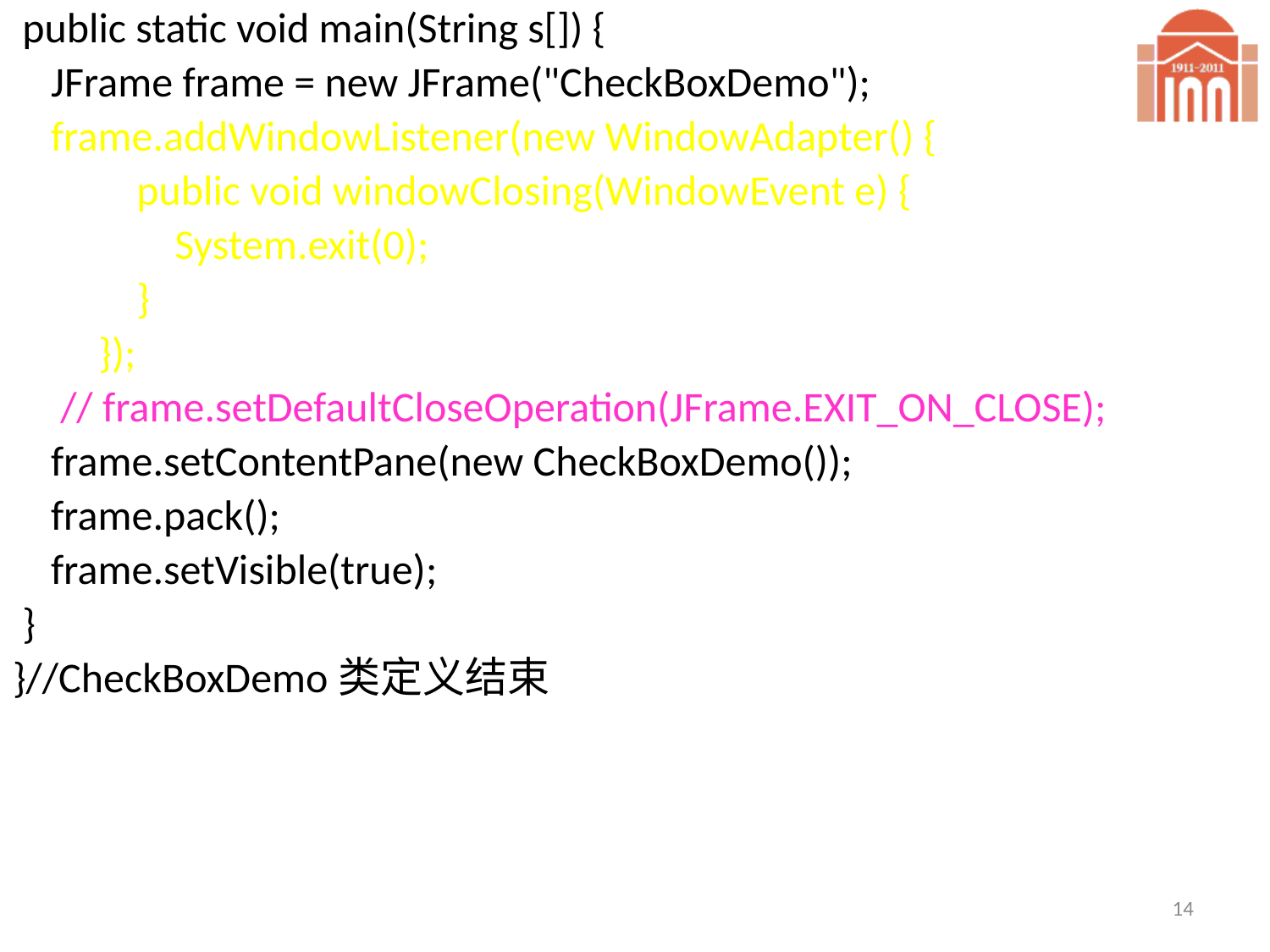

public static void main(String s[]) {
    JFrame frame = new JFrame("CheckBoxDemo");
    frame.addWindowListener(new WindowAdapter() {
             public void windowClosing(WindowEvent e) {
                 System.exit(0);
             }
         });
	// frame.setDefaultCloseOperation(JFrame.EXIT_ON_CLOSE);
    frame.setContentPane(new CheckBoxDemo());
    frame.pack();
    frame.setVisible(true);
 }
}//CheckBoxDemo类定义结束
14